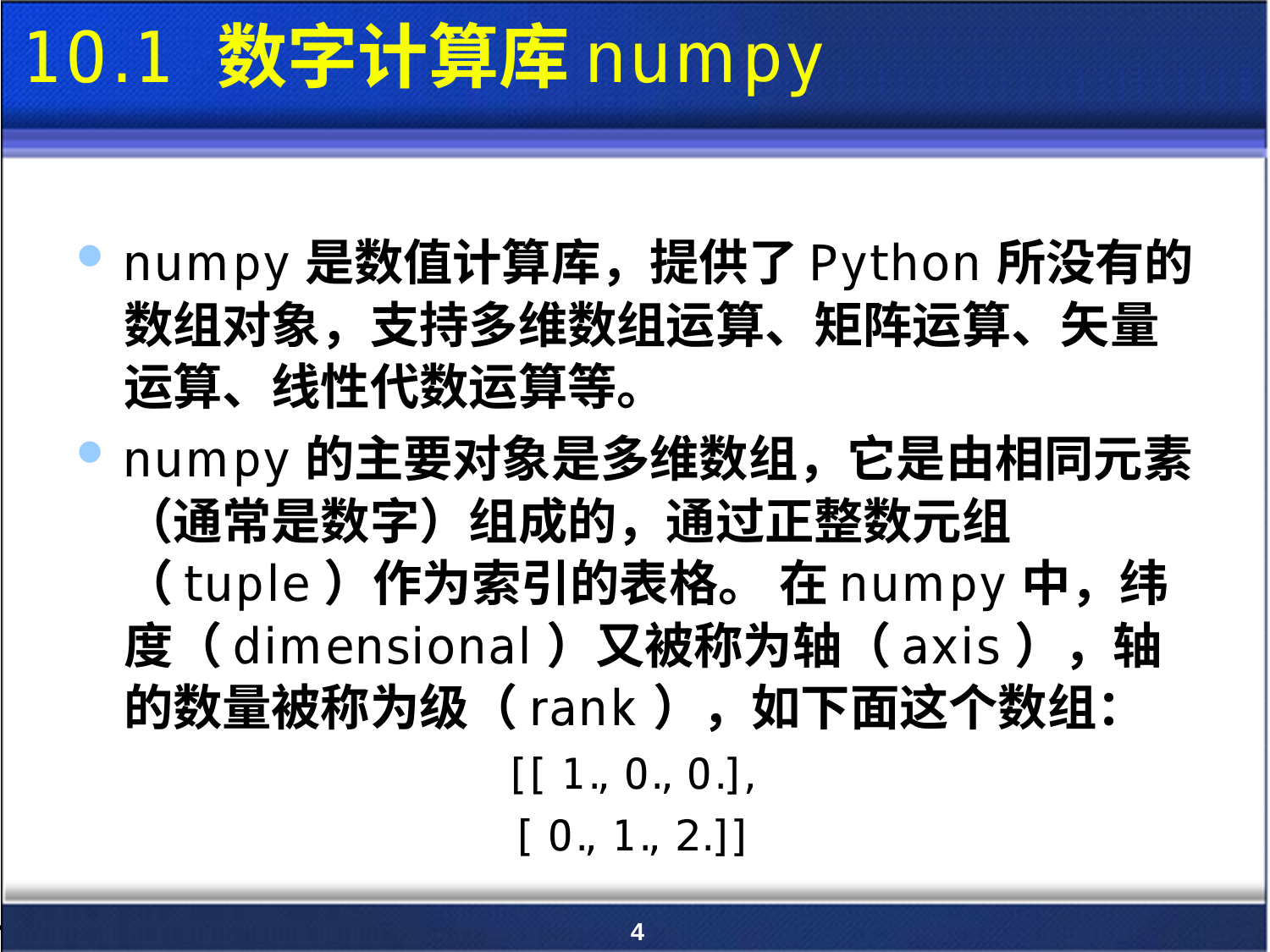

# 10.1 数字计算库numpy
numpy是数值计算库，提供了Python所没有的数组对象，支持多维数组运算、矩阵运算、矢量运算、线性代数运算等。
numpy的主要对象是多维数组，它是由相同元素（通常是数字）组成的，通过正整数元组（tuple）作为索引的表格。 在numpy中，纬度（dimensional）又被称为轴（axis），轴的数量被称为级（rank），如下面这个数组：
[[ 1., 0., 0.],
[ 0., 1., 2.]]

4